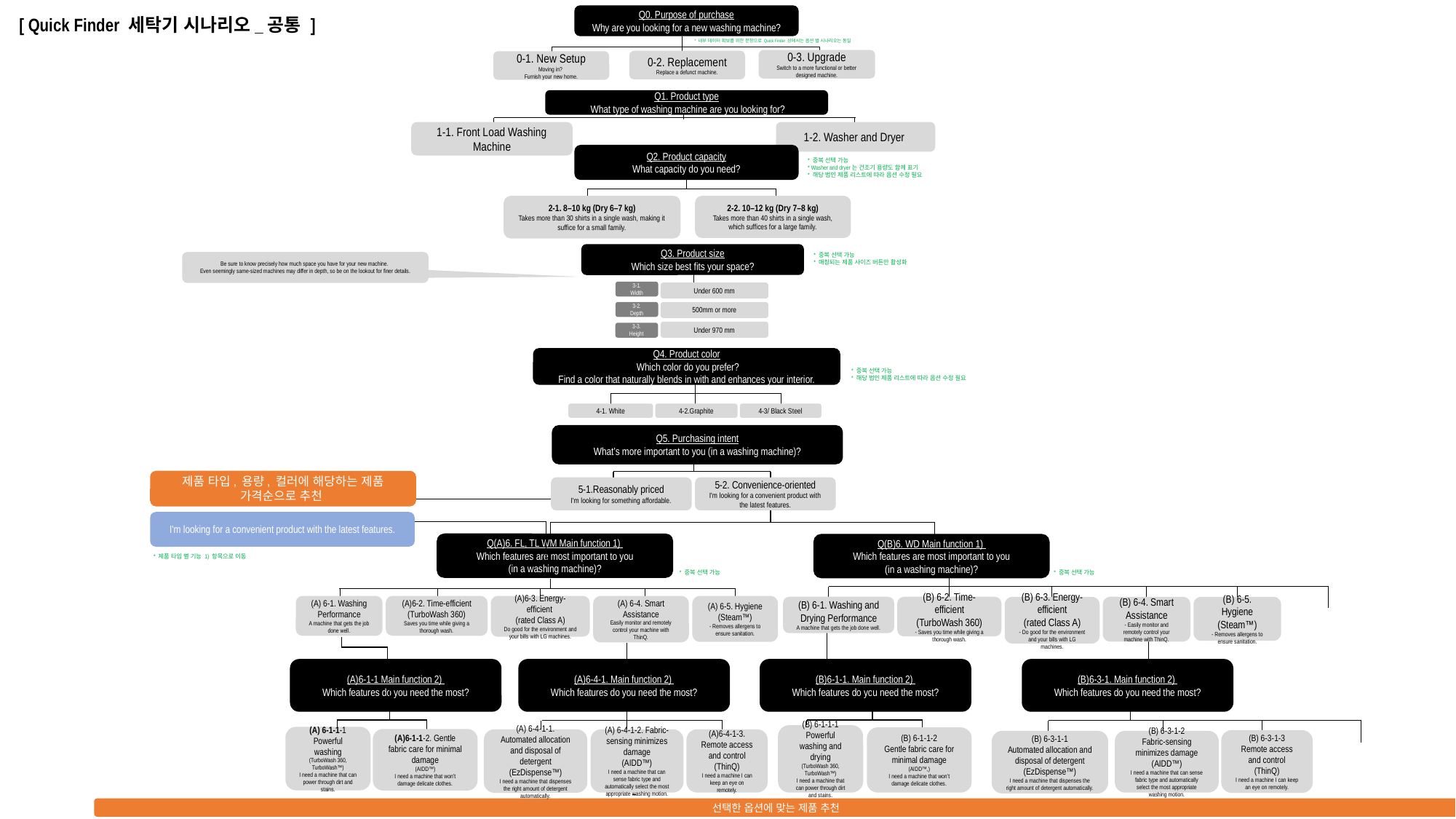

Q0. Purpose of purchase
Why are you looking for a new washing machine?
* 내부 데이터 확보를 위한 문항으로 Quick Finder 상에서는 옵션 별 시나리오는 동일
0-3. Upgrade
Switch to a more functional or better designed machine.
0-2. Replacement
Replace a defunct machine.
0-1. New Setup
Moving in?
Furnish your new home.
[ Quick Finder 세탁기 시나리오_공통 ]
Q1. Product type
 What type of washing machine are you looking for?
1-1. Front Load Washing Machine
1-2. Washer and Dryer
Q2. Product capacity
What capacity do you need?
* 중복 선택 가능
* Washer and dryer는 건조기 용량도 함께 표기
* 해당 법인 제품 리스트에 따라 옵션 수정 필요
2-2. 10–12 kg (Dry 7–8 kg)
Takes more than 40 shirts in a single wash, which suffices for a large family.
2-1. 8–10 kg (Dry 6–7 kg)
Takes more than 30 shirts in a single wash, making it suffice for a small family.
Q3. Product size
Which size best fits your space?
* 중복 선택 가능
* 매칭되는 제품 사이즈 버튼만 활성화
3-1. Width
Under 600 mm
3-2.
Depth
500mm or more
Under 970 mm
3-3.
Height
Be sure to know precisely how much space you have for your new machine.
Even seemingly same-sized machines may differ in depth, so be on the lookout for finer details.
Q4. Product color
 Which color do you prefer?
Find a color that naturally blends in with and enhances your interior.
* 중복 선택 가능
* 해당 법인 제품 리스트에 따라 옵션 수정 필요
4-1. White
4-3/ Black Steel
4-2.Graphite
Q5. Purchasing intent
What’s more important to you (in a washing machine)?
5-1.Reasonably priced
I'm looking for something affordable.
5-2. Convenience-oriented
I'm looking for a convenient product with the latest features.
제품 타입, 용량, 컬러에 해당하는 제품
가격순으로 추천

I'm looking for a convenient product with the latest features.
Q(A)6. FL, TL WM Main function 1)
Which features are most important to you
(in a washing machine)?
* 중복 선택 가능
(A) 6-1. Washing Performance
A machine that gets the job done well.
(A)6-2. Time-efficient
(TurboWash 360)
Saves you time while giving a thorough wash.
(A)6-3. Energy-efficient
(rated Class A)
Do good for the environment and your bills with LG machines.
(A) 6-4. Smart Assistance
Easily monitor and remotely control your machine with ThinQ.
(A) 6-5. Hygiene
(Steam™)
- Removes allergens to ensure sanitation.
Q(B)6. WD Main function 1)
Which features are most important to you
(in a washing machine)?
* 중복 선택 가능
(B) 6-1. Washing and Drying Performance
A machine that gets the job done well.
(B) 6-2. Time-efficient
(TurboWash 360)
- Saves you time while giving a thorough wash.
(B) 6-3. Energy-efficient
(rated Class A)
- Do good for the environment and your bills with LG machines.
(B) 6-4. Smart Assistance
- Easily monitor and remotely control your machine with ThinQ.
(B) 6-5. Hygiene
(Steam™)
- Removes allergens to ensure sanitation.
* 제품 타입 별 기능 1) 항목으로 이동

(A)6-1-1 Main function 2)
Which features do you need the most?
(A)6-4-1. Main function 2)
Which features do you need the most?
(A) 6-1-1-1 Powerful washing
(TurboWash 360,
TurboWash™)
I need a machine that can power through dirt and stains.
(A)6-1-1-2. Gentle fabric care for minimal damage
(AIDD™)
I need a machine that won’t damage delicate clothes.
(A) 6-4-1-1. Automated allocation and disposal of detergent
(EzDispense™)
I need a machine that dispenses the right amount of detergent automatically.
(A)6-4-1-3. Remote access and control
(ThinQ)
I need a machine I can keep an eye on remotely.
(A) 6-4-1-2. Fabric-sensing minimizes damage
(AIDD™)
I need a machine that can sense fabric type and automatically select the most appropriate washing motion.
(B)6-1-1. Main function 2)
Which features do you need the most?
(B)6-3-1. Main function 2)
Which features do you need the most?
(B) 6-1-1-1
Powerful washing and drying
(TurboWash 360,
TurboWash™)
I need a machine that can power through dirt and stains.
(B) 6-1-1-2
Gentle fabric care for minimal damage
(AIDD™,)
I need a machine that won’t damage delicate clothes.
(B) 6-3-1-3
Remote access and control
(ThinQ)
I need a machine I can keep an eye on remotely.
(B) 6-3-1-1
Automated allocation and disposal of detergent
(EzDispense™)
I need a machine that dispenses the right amount of detergent automatically.
(B) 6-3-1-2
Fabric-sensing minimizes damage
(AIDD™)
I need a machine that can sense fabric type and automatically select the most appropriate washing motion.
선택한 옵션에 맞는 제품 추천